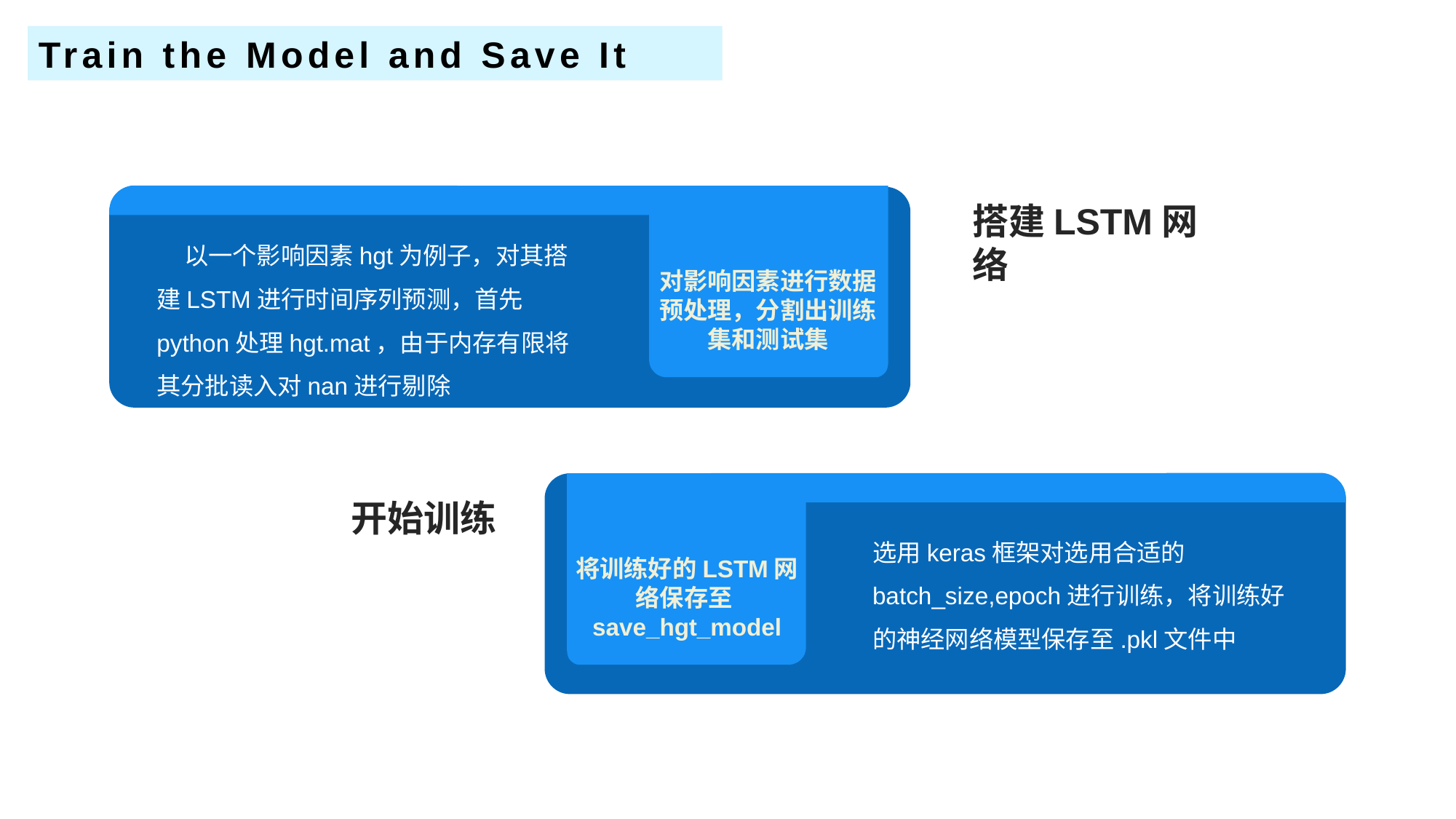

Train the Model and Save It

搭建LSTM网络
    以一个影响因素hgt为例子，对其搭建LSTM进行时间序列预测，首先python处理hgt.mat，由于内存有限将其分批读入对nan进行剔除
对影响因素进行数据预处理，分割出训练集和测试集

开始训练
选用keras框架对选用合适的batch_size,epoch进行训练，将训练好的神经网络模型保存至.pkl文件中
将训练好的LSTM网络保存至save_hgt_model